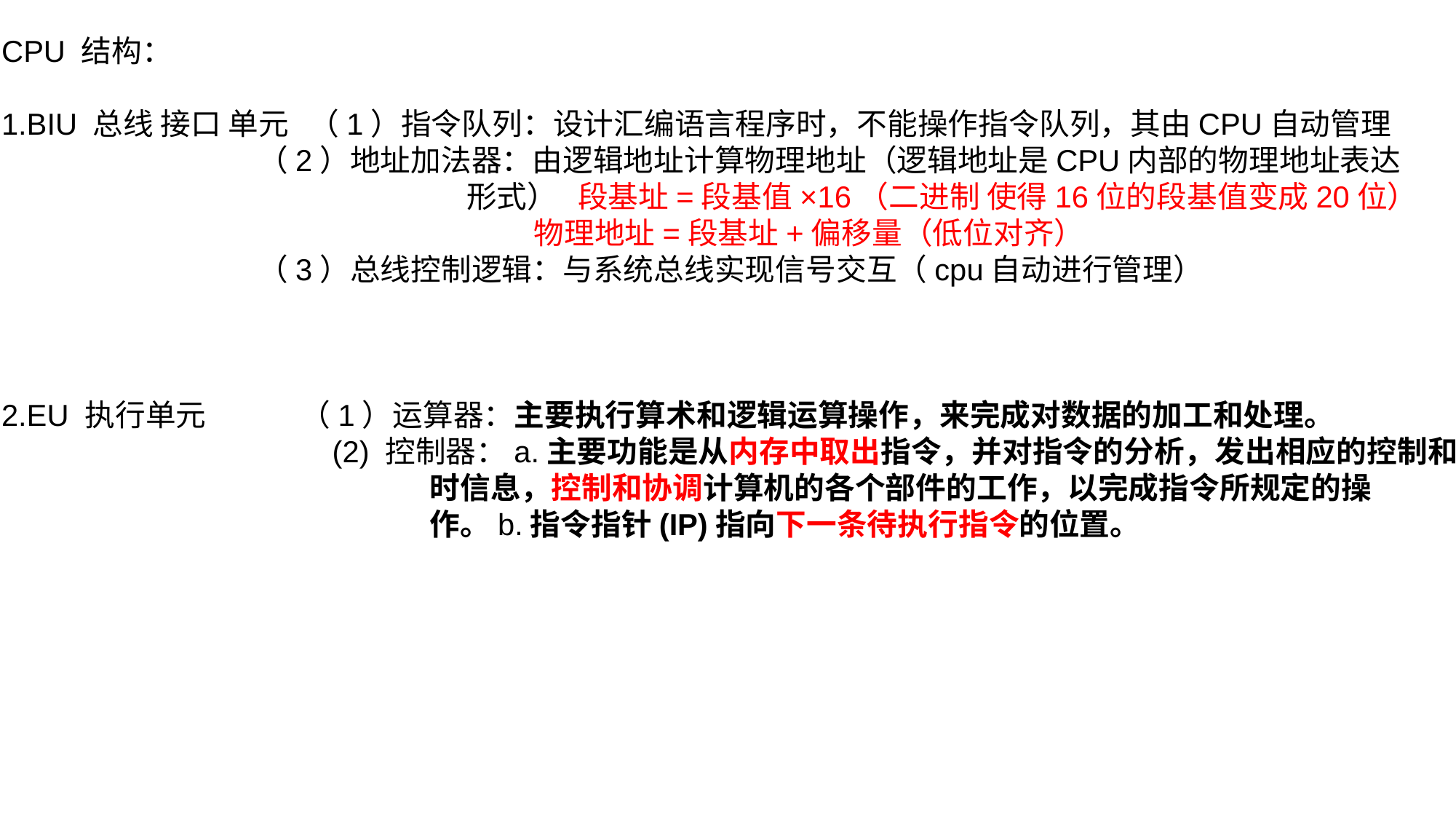

CPU 结构：

1.BIU 总线 接口 单元   （1）指令队列：设计汇编语言程序时，不能操作指令队列，其由CPU自动管理
                                     （2）地址加法器：由逻辑地址计算物理地址（逻辑地址是CPU内部的物理地址表达
                                                                    形式）   段基址=段基值×16（二进制 使得16位的段基值变成20位）
                                                                              物理地址=段基址+偏移量（低位对齐）
                                     （3）总线控制逻辑：与系统总线实现信号交互（cpu自动进行管理）

2.EU 执行单元              （1）运算器：主要执行算术和逻辑运算操作，来完成对数据的加工和处理。
                                 (2) 控制器：a.主要功能是从内存中取出指令，并对指令的分析，发出相应的控制和定
                                                     时信息，控制和协调计算机的各个部件的工作，以完成指令所规定的操
                                                     作。b.指令指针(IP)指向下一条待执行指令的位置。
#